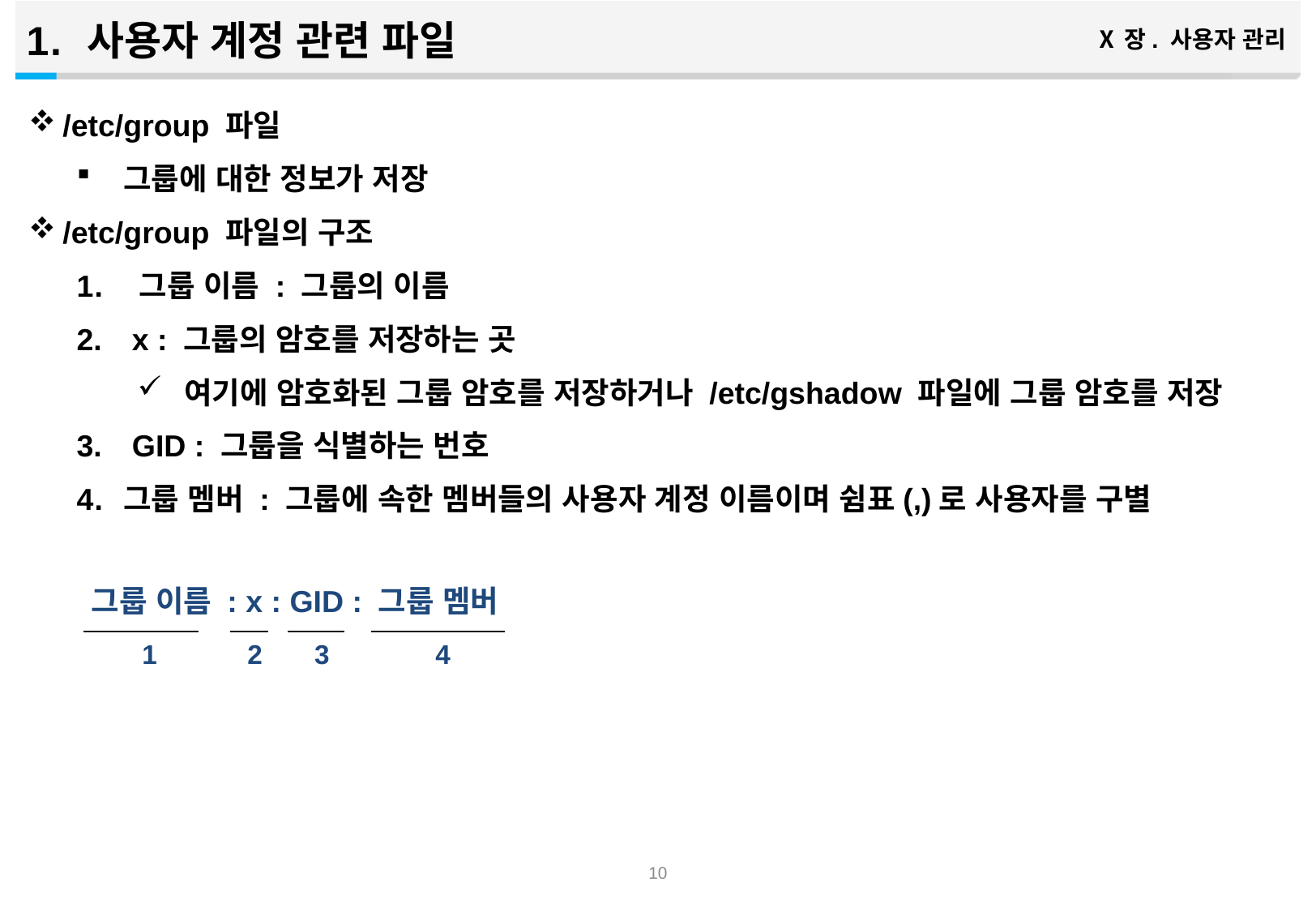

사용자 계정 관련 파일
Ⅹ장. 사용자 관리
/etc/group 파일
그룹에 대한 정보가 저장
/etc/group 파일의 구조
 그룹 이름 : 그룹의 이름
 x : 그룹의 암호를 저장하는 곳
여기에 암호화된 그룹 암호를 저장하거나 /etc/gshadow 파일에 그룹 암호를 저장
 GID : 그룹을 식별하는 번호
그룹 멤버 : 그룹에 속한 멤버들의 사용자 계정 이름이며 쉼표(,)로 사용자를 구별
그룹 이름 : x : GID : 그룹 멤버
1
2
3
4
10